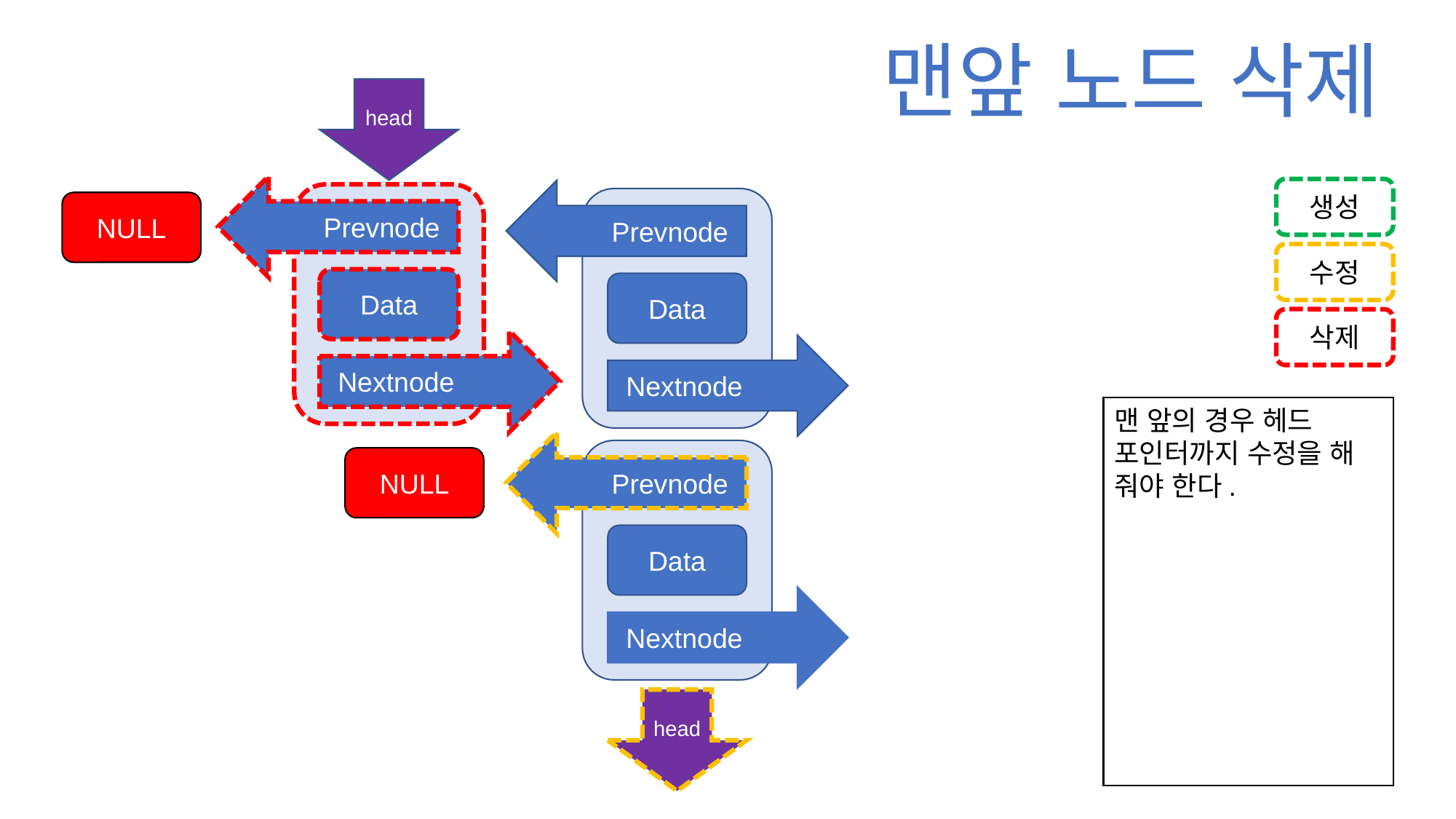

맨앞 노드 삭제
head
Prevnode
생성
Prevnode

NULL
수정
Data
Data
삭제
 Nextnode
 Nextnode
맨 앞의 경우 헤드 포인터까지 수정을 해 줘야 한다.
Prevnode

NULL
Data
 Nextnode
head